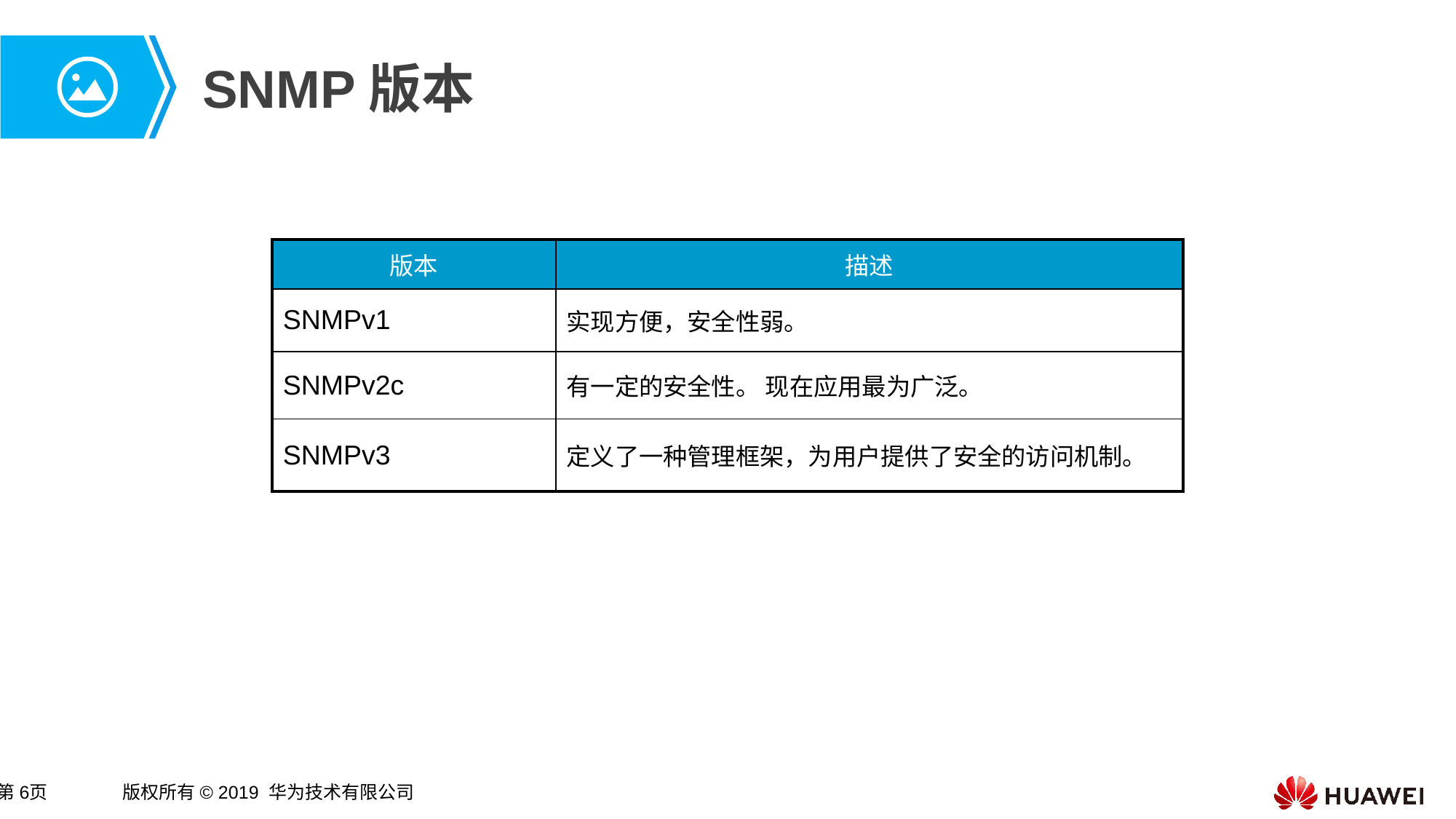

# SNMP版本
| 版本 | 描述 |
| --- | --- |
| SNMPv1 | 实现方便，安全性弱。 |
| SNMPv2c | 有一定的安全性。 现在应用最为广泛。 |
| SNMPv3 | 定义了一种管理框架，为用户提供了安全的访问机制。 |